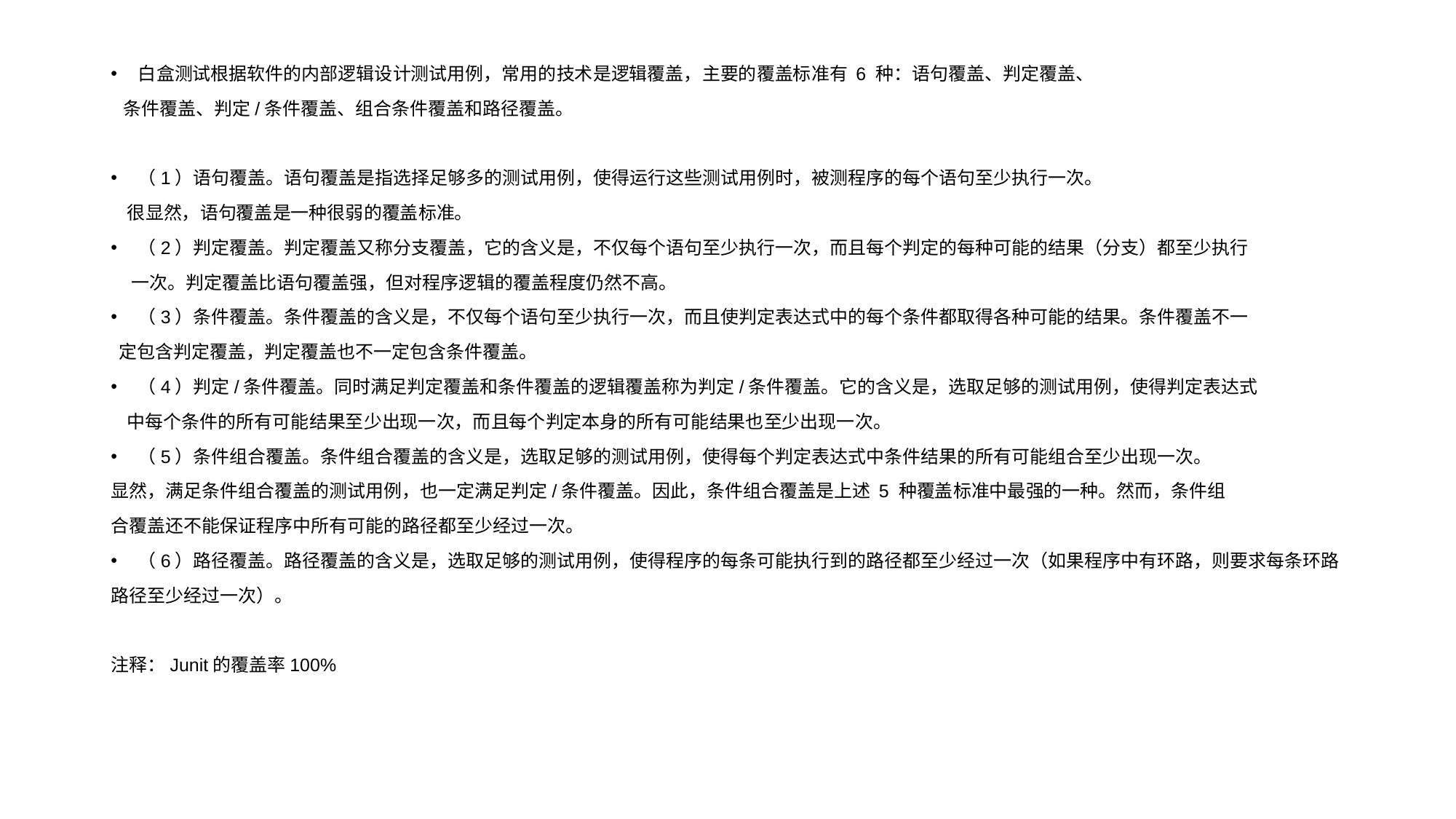

白盒测试根据软件的内部逻辑设计测试用例，常用的技术是逻辑覆盖，主要的覆盖标准有 6 种：语句覆盖、判定覆盖、
  条件覆盖、判定/条件覆盖、组合条件覆盖和路径覆盖。

（1）语句覆盖。语句覆盖是指选择足够多的测试用例，使得运行这些测试用例时，被测程序的每个语句至少执行一次。
   很显然，语句覆盖是一种很弱的覆盖标准。
（2）判定覆盖。判定覆盖又称分支覆盖，它的含义是，不仅每个语句至少执行一次，而且每个判定的每种可能的结果（分支）都至少执行
    一次。判定覆盖比语句覆盖强，但对程序逻辑的覆盖程度仍然不高。
（3）条件覆盖。条件覆盖的含义是，不仅每个语句至少执行一次，而且使判定表达式中的每个条件都取得各种可能的结果。条件覆盖不一
 定包含判定覆盖，判定覆盖也不一定包含条件覆盖。
（4）判定/条件覆盖。同时满足判定覆盖和条件覆盖的逻辑覆盖称为判定/条件覆盖。它的含义是，选取足够的测试用例，使得判定表达式
   中每个条件的所有可能结果至少出现一次，而且每个判定本身的所有可能结果也至少出现一次。
（5）条件组合覆盖。条件组合覆盖的含义是，选取足够的测试用例，使得每个判定表达式中条件结果的所有可能组合至少出现一次。
显然，满足条件组合覆盖的测试用例，也一定满足判定/条件覆盖。因此，条件组合覆盖是上述 5 种覆盖标准中最强的一种。然而，条件组
合覆盖还不能保证程序中所有可能的路径都至少经过一次。
（6）路径覆盖。路径覆盖的含义是，选取足够的测试用例，使得程序的每条可能执行到的路径都至少经过一次（如果程序中有环路，则要求每条环路
路径至少经过一次）。

注释：Junit的覆盖率100%